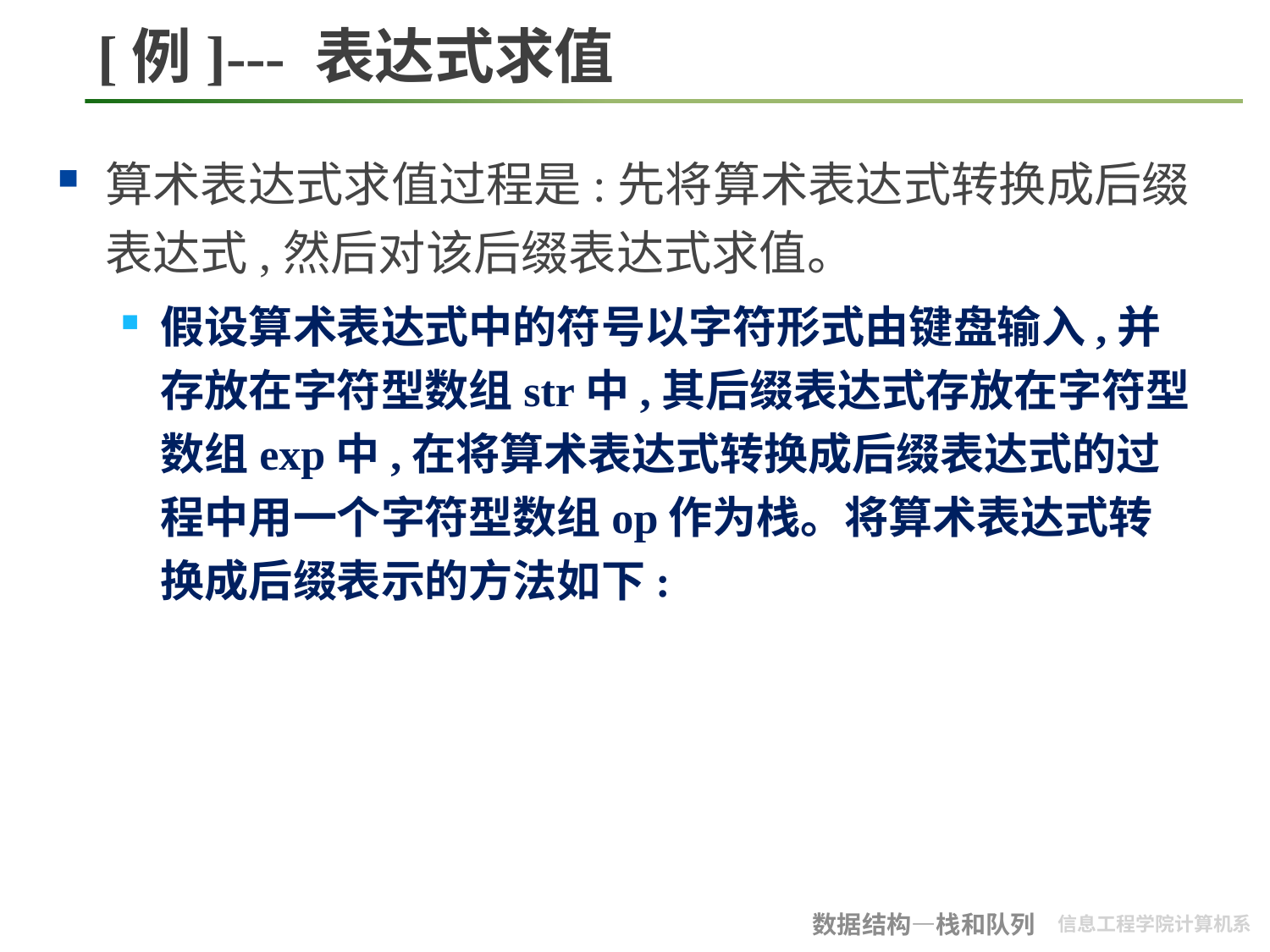

# [例]--- 表达式求值
算术表达式求值过程是:先将算术表达式转换成后缀表达式,然后对该后缀表达式求值。
假设算术表达式中的符号以字符形式由键盘输入,并存放在字符型数组str中,其后缀表达式存放在字符型数组exp中,在将算术表达式转换成后缀表达式的过程中用一个字符型数组op作为栈。将算术表达式转换成后缀表示的方法如下: